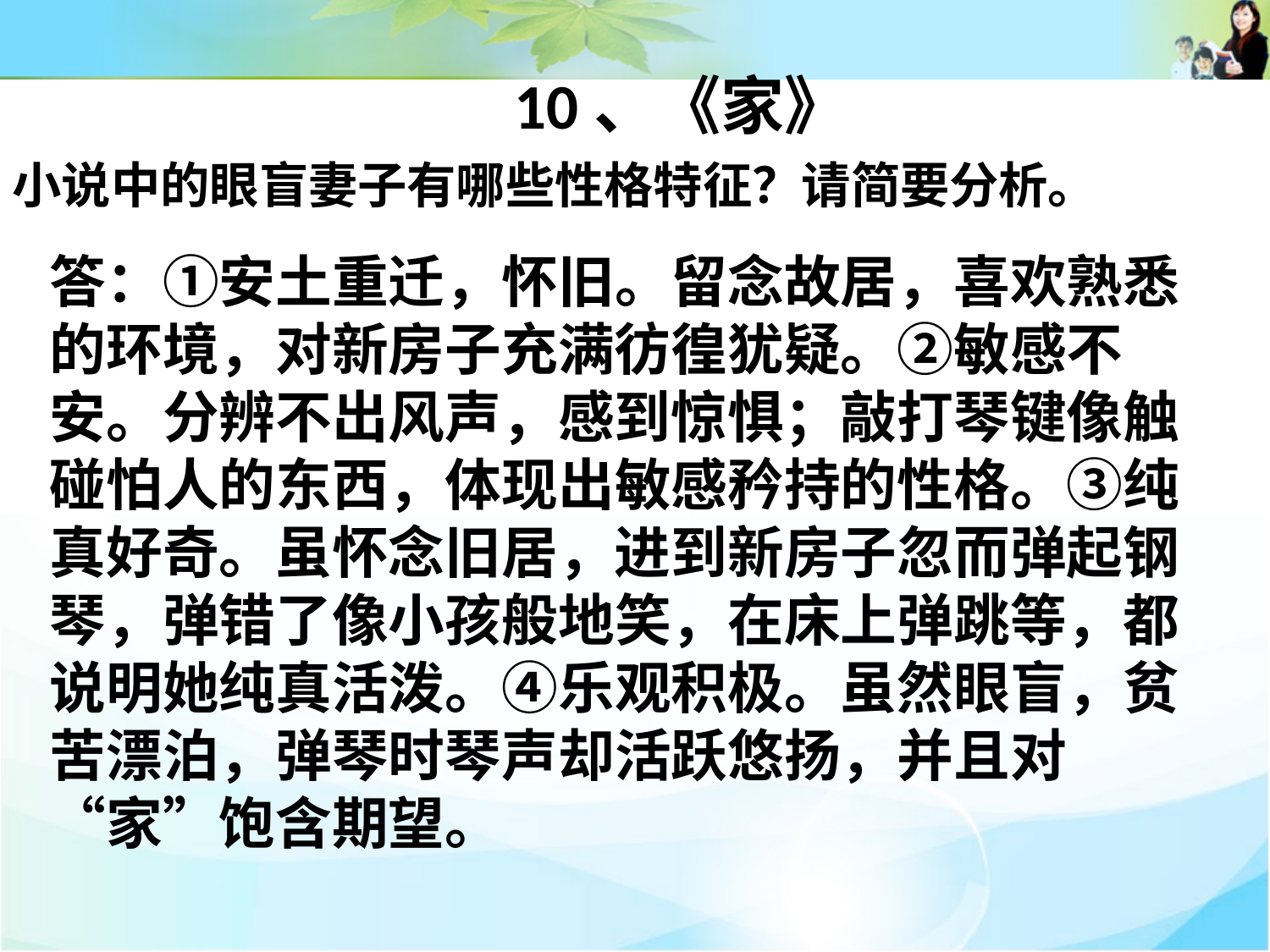

10、《家》
小说中的眼盲妻子有哪些性格特征？请简要分析。
答：①安土重迁，怀旧。留念故居，喜欢熟悉的环境，对新房子充满彷徨犹疑。②敏感不安。分辨不出风声，感到惊惧；敲打琴键像触碰怕人的东西，体现出敏感矜持的性格。③纯真好奇。虽怀念旧居，进到新房子忽而弹起钢琴，弹错了像小孩般地笑，在床上弹跳等，都说明她纯真活泼。④乐观积极。虽然眼盲，贫苦漂泊，弹琴时琴声却活跃悠扬，并且对“家”饱含期望。